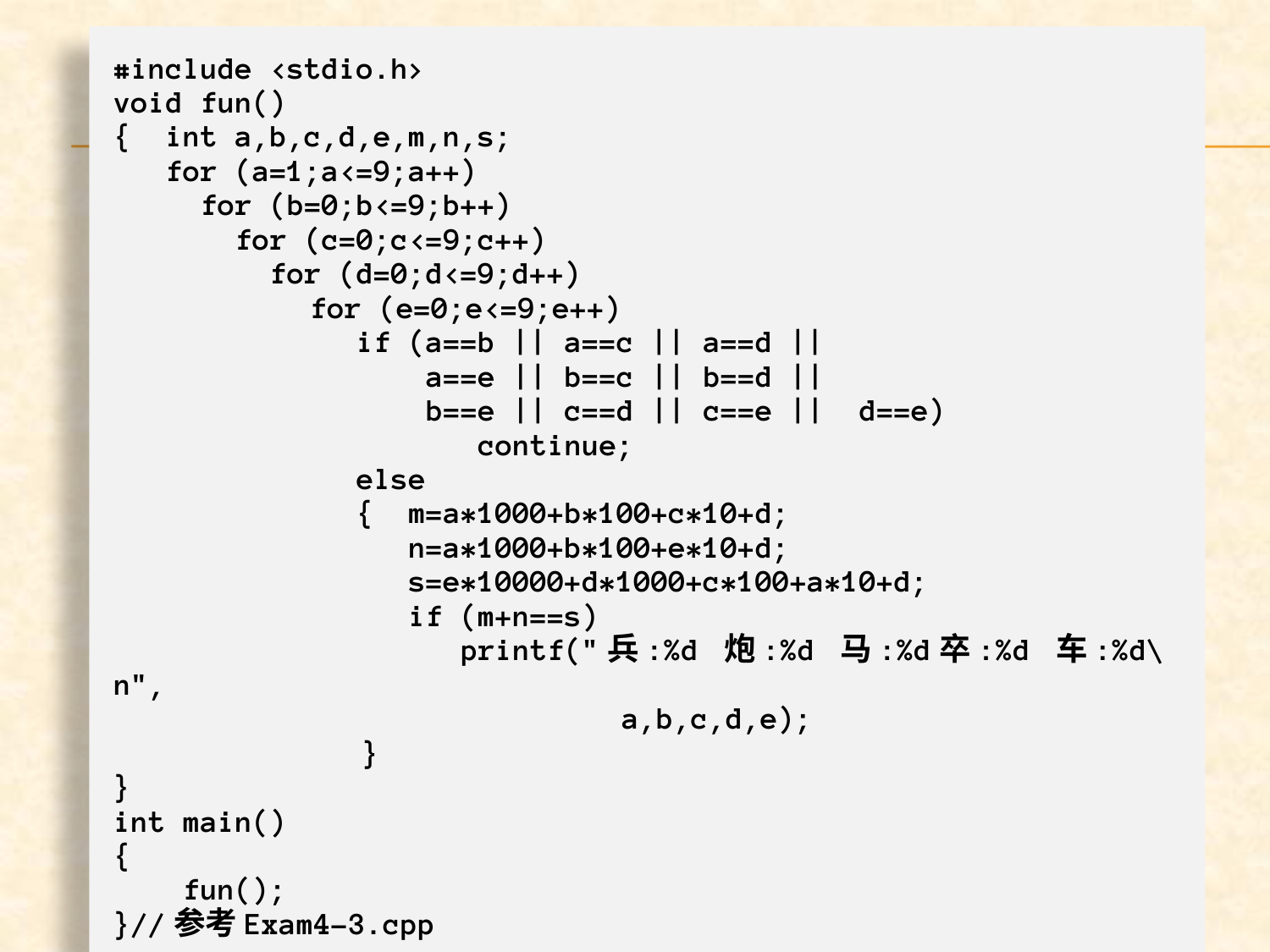

#include <stdio.h>
void fun()
{  int a,b,c,d,e,m,n,s;
   for (a=1;a<=9;a++)
     for (b=0;b<=9;b++)
       for (c=0;c<=9;c++)
         for (d=0;d<=9;d++)
	    for (e=0;e<=9;e++)
              if (a==b || a==c || a==d ||
                  a==e || b==c || b==d ||
                  b==e || c==d || c==e ||  d==e)
                     continue;
              else
              {  m=a*1000+b*100+c*10+d;
                 n=a*1000+b*100+e*10+d;
                 s=e*10000+d*1000+c*100+a*10+d;
                 if (m+n==s)
                    printf("兵:%d 炮:%d 马:%d卒:%d 车:%d\n",
				a,b,c,d,e);
	       }
}
int main()
{
    fun();
}//参考Exam4-3.cpp